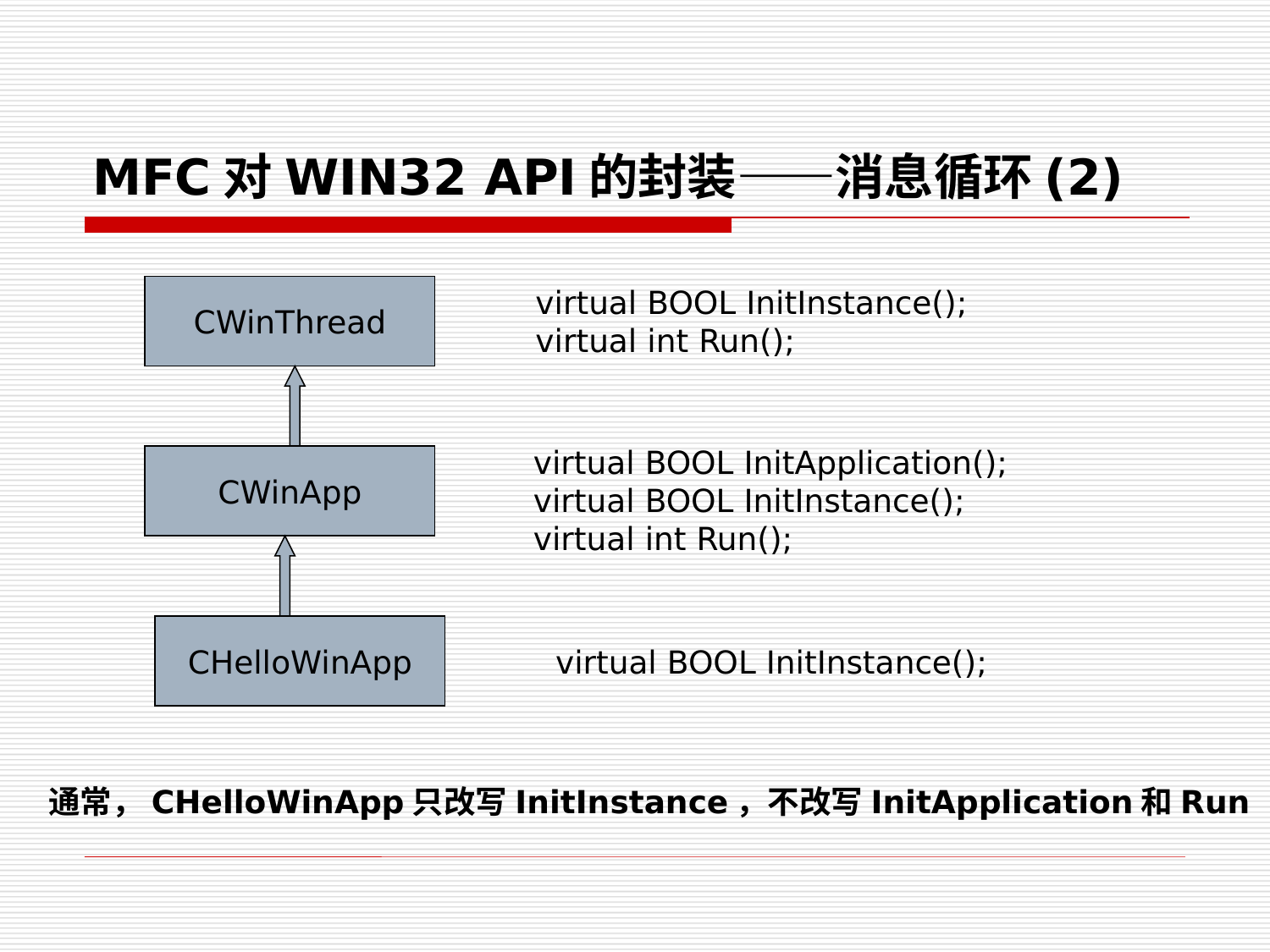

# MFC对WIN32 API的封装——消息循环(2)
CWinThread
virtual BOOL InitInstance();
virtual int Run();

virtual BOOL InitApplication();
virtual BOOL InitInstance();
virtual int Run();
CWinApp

CHelloWinApp
virtual BOOL InitInstance();
通常，CHelloWinApp只改写InitInstance，不改写InitApplication和Run